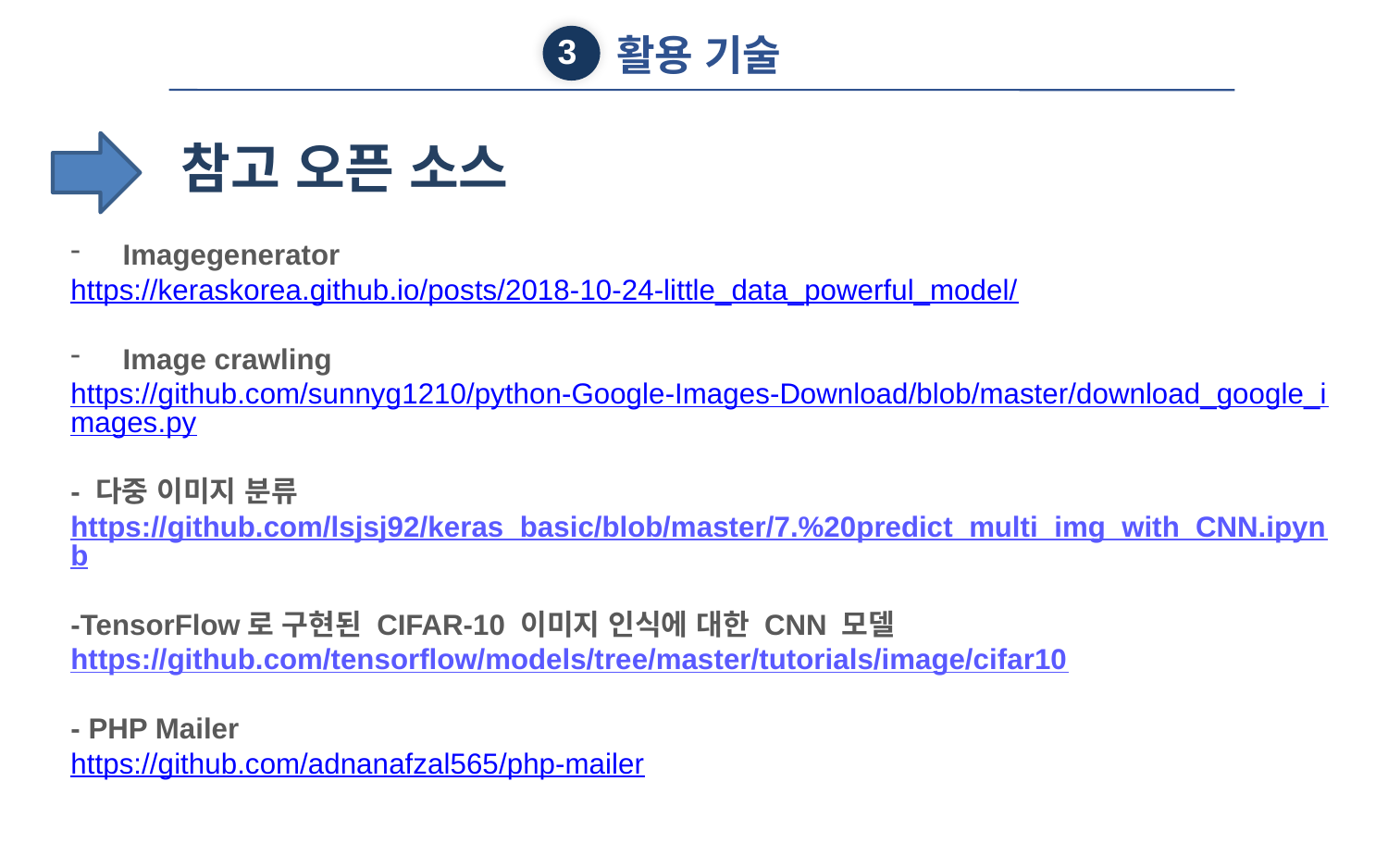

활용 기술
3

참고 오픈 소스

Imagegenerator
https://keraskorea.github.io/posts/2018-10-24-little_data_powerful_model/

Image crawling
https://github.com/sunnyg1210/python-Google-Images-Download/blob/master/download_google_images.py

- 다중 이미지 분류
https://github.com/lsjsj92/keras_basic/blob/master/7.%20predict_multi_img_with_CNN.ipynb

-TensorFlow로 구현된 CIFAR-10 이미지 인식에 대한 CNN 모델	                https://github.com/tensorflow/models/tree/master/tutorials/image/cifar10

- PHP Mailer
https://github.com/adnanafzal565/php-mailer